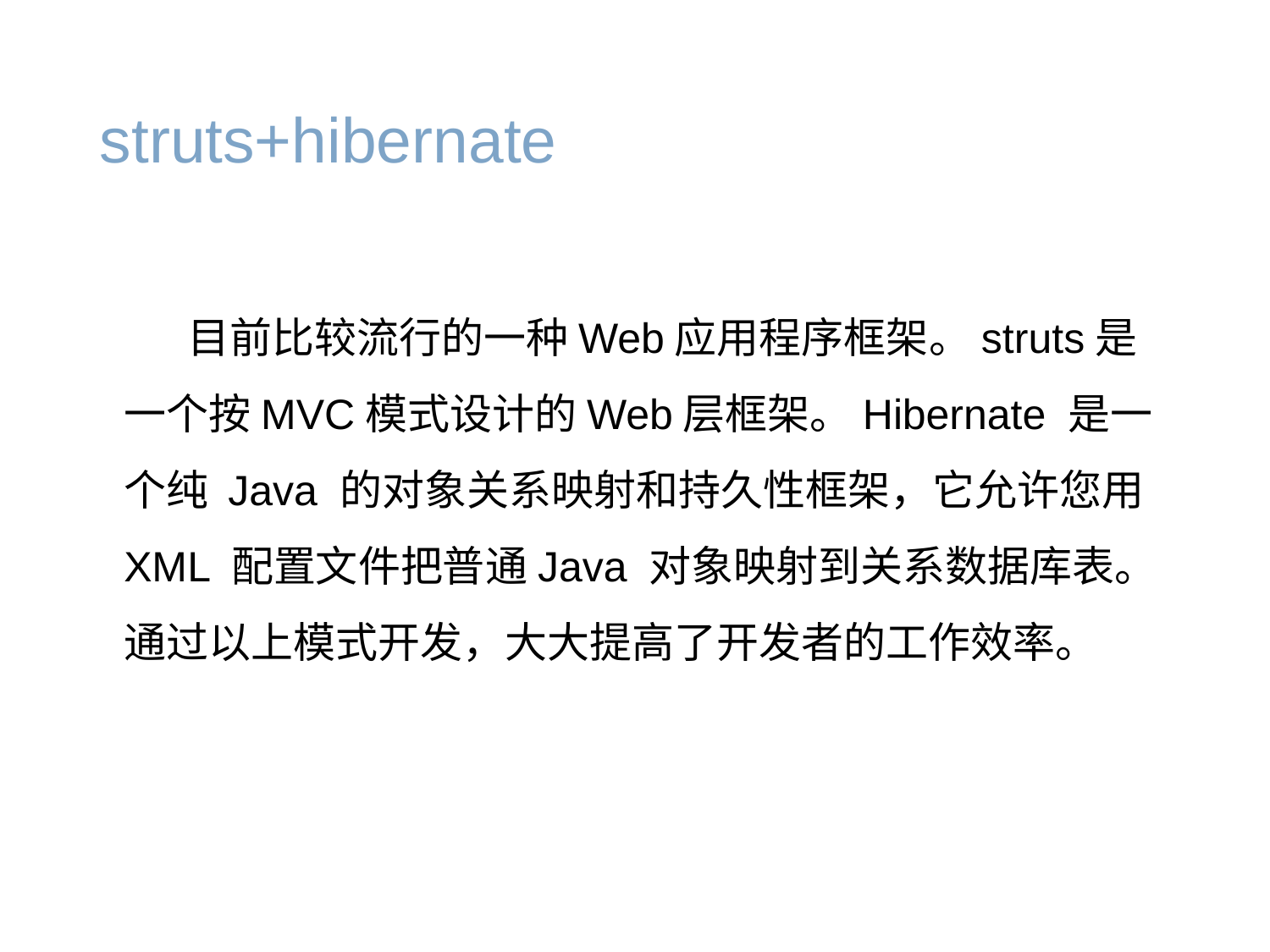

# struts+hibernate
目前比较流行的一种Web应用程序框架。struts是一个按MVC模式设计的Web层框架。Hibernate 是一个纯 Java 的对象关系映射和持久性框架，它允许您用 XML 配置文件把普通Java 对象映射到关系数据库表。通过以上模式开发，大大提高了开发者的工作效率。